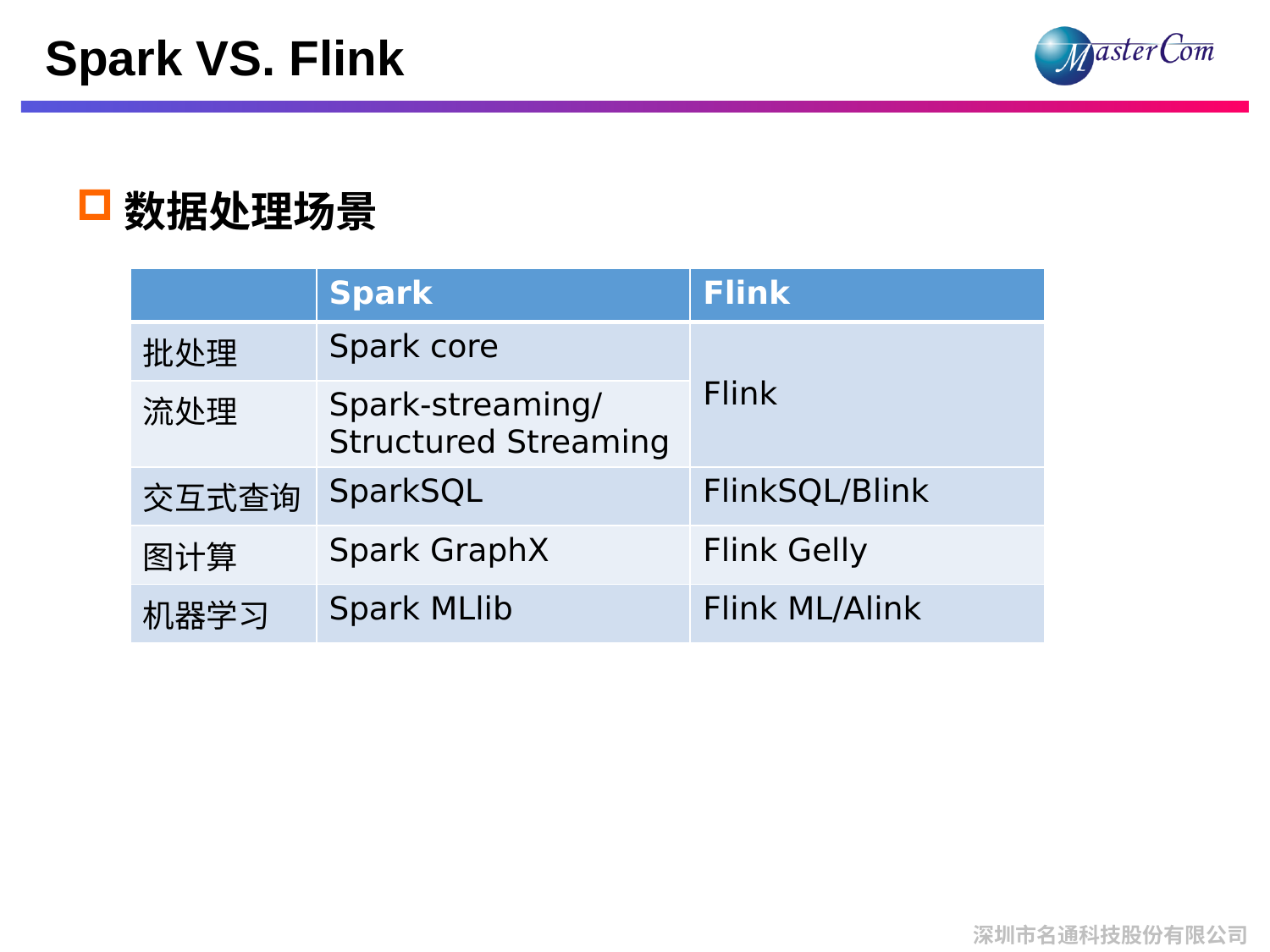

# Spark VS. Flink
数据处理场景
|  | Spark | Flink |
| --- | --- | --- |
| 批处理 | Spark core | Flink |
| 流处理 | Spark-streaming/ Structured Streaming |  |
| 交互式查询 | SparkSQL | FlinkSQL/Blink |
| 图计算 | Spark GraphX | Flink Gelly |
| 机器学习 | Spark MLlib | Flink ML/Alink |